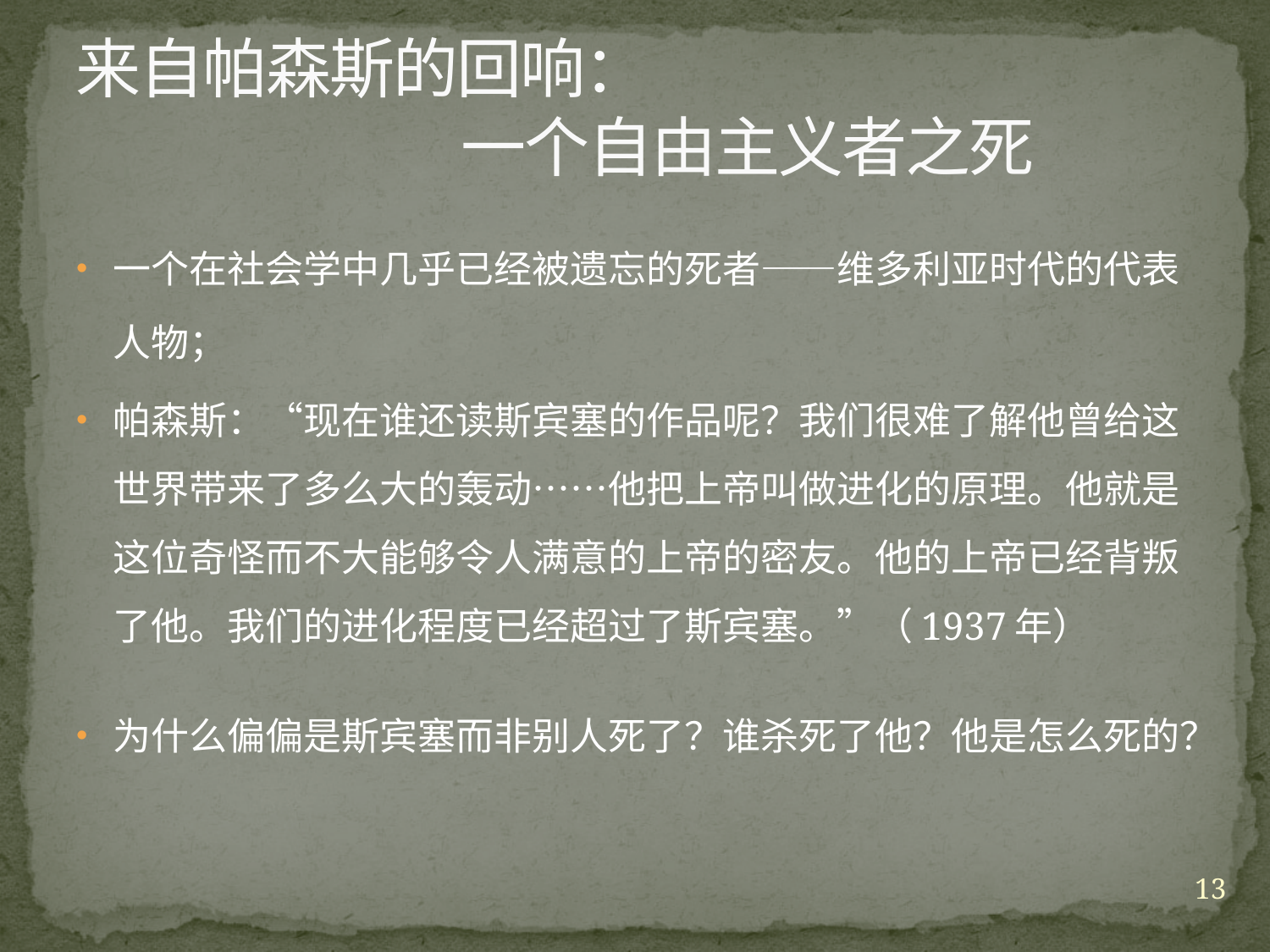

# 来自帕森斯的回响： 一个自由主义者之死
一个在社会学中几乎已经被遗忘的死者——维多利亚时代的代表人物；
帕森斯：“现在谁还读斯宾塞的作品呢？我们很难了解他曾给这世界带来了多么大的轰动……他把上帝叫做进化的原理。他就是这位奇怪而不大能够令人满意的上帝的密友。他的上帝已经背叛了他。我们的进化程度已经超过了斯宾塞。”（1937年）

为什么偏偏是斯宾塞而非别人死了？谁杀死了他？他是怎么死的？

13